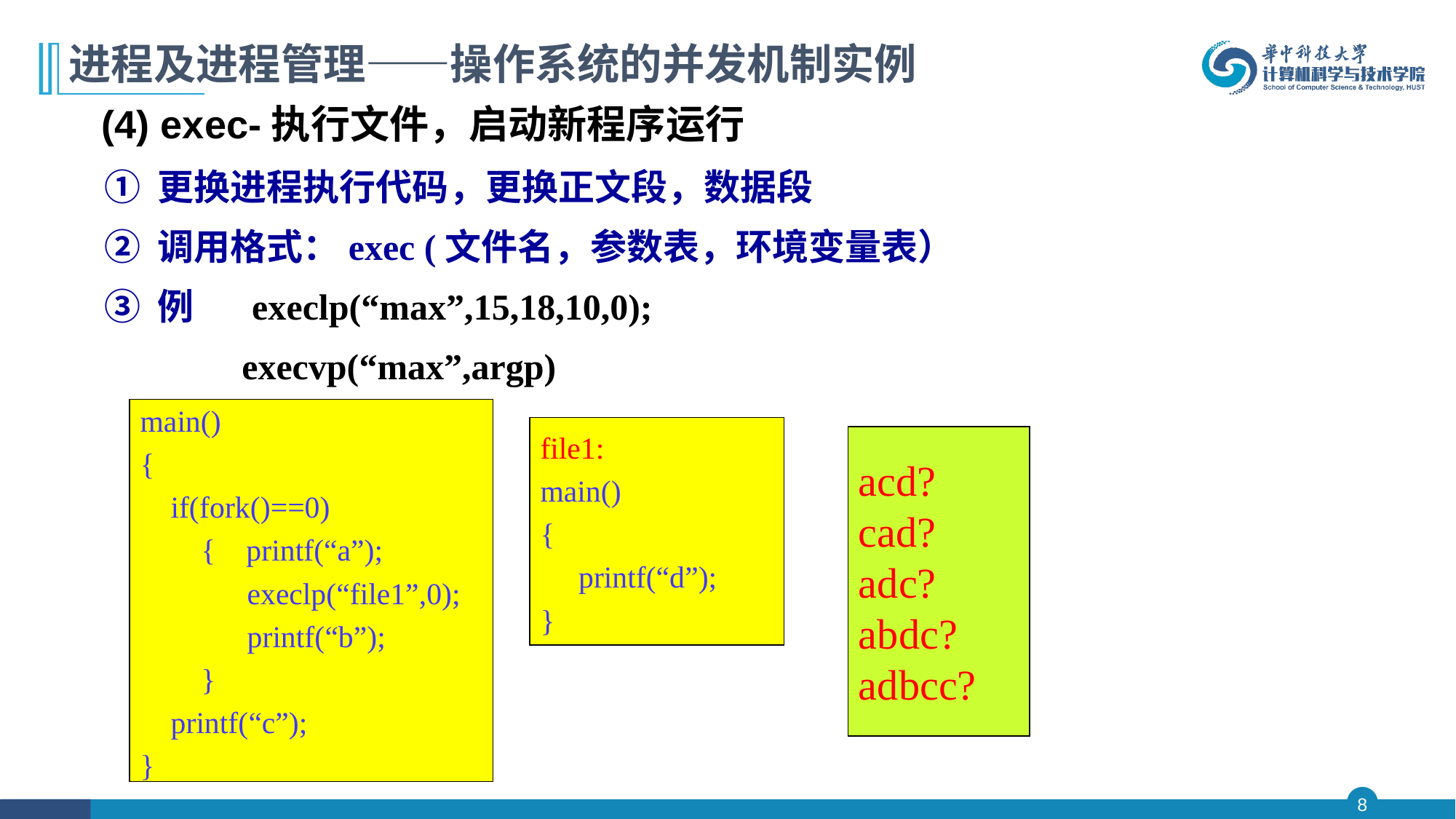

# 进程及进程管理——操作系统的并发机制实例
(4) exec-执行文件，启动新程序运行
 ① 更换进程执行代码，更换正文段，数据段
 ② 调用格式：exec (文件名，参数表，环境变量表）
 ③ 例      execlp(“max”,15,18,10,0);
                execvp(“max”,argp)
main()
{
    if(fork()==0)
        {    printf(“a”);
              execlp(“file1”,0);
              printf(“b”);
        }
    printf(“c”);
}
file1:
main()
{
     printf(“d”);
}
acd?
cad?
adc?
abdc?
adbcc?